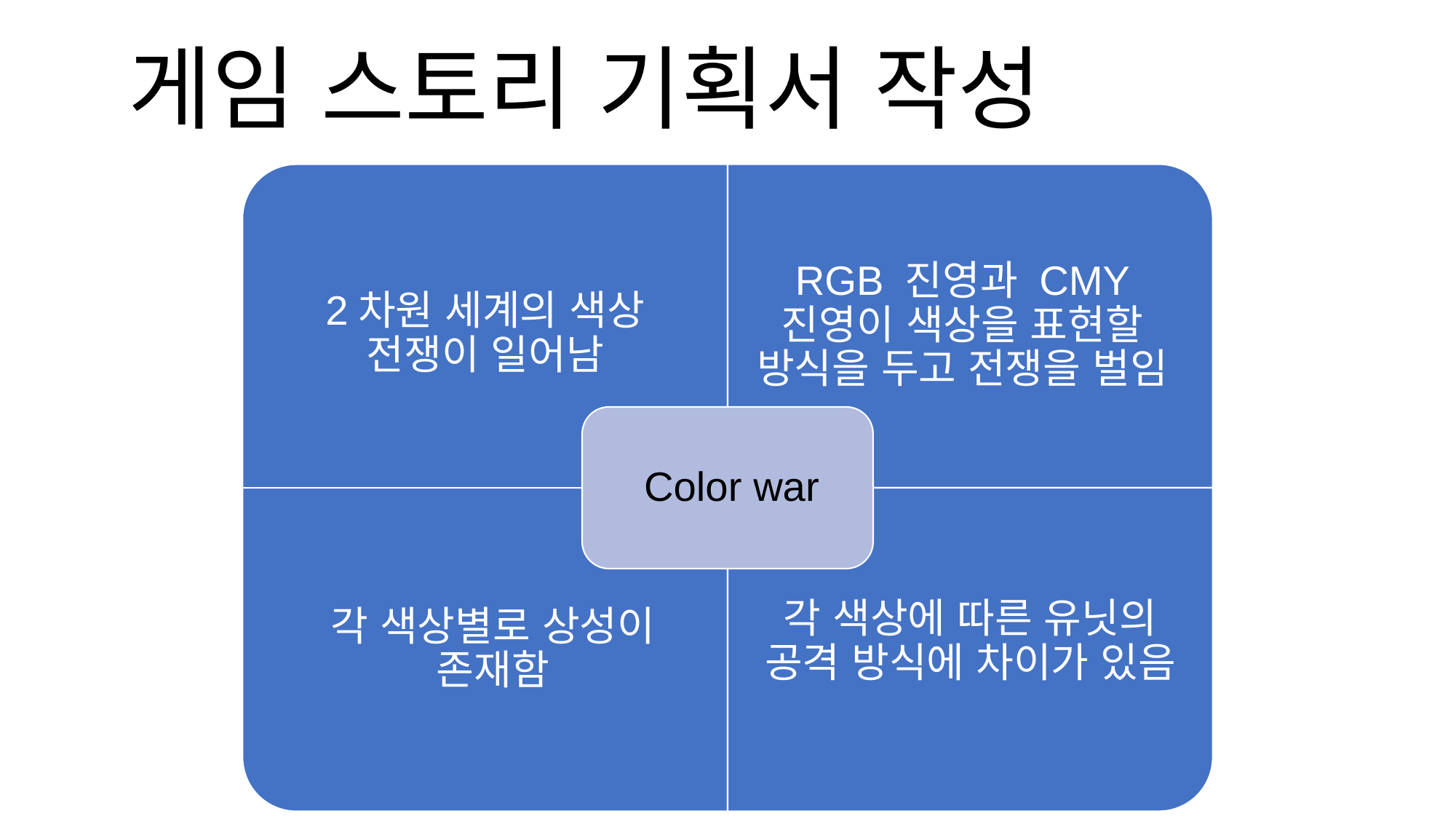

게임 스토리 기획서 작성
2차원 세계의 색상 전쟁이 일어남
RGB 진영과 CMY 진영이 색상을 표현할 방식을 두고 전쟁을 벌임
각 색상별로 상성이 존재함
각 색상에 따른 유닛의 공격 방식에 차이가 있음
Color war